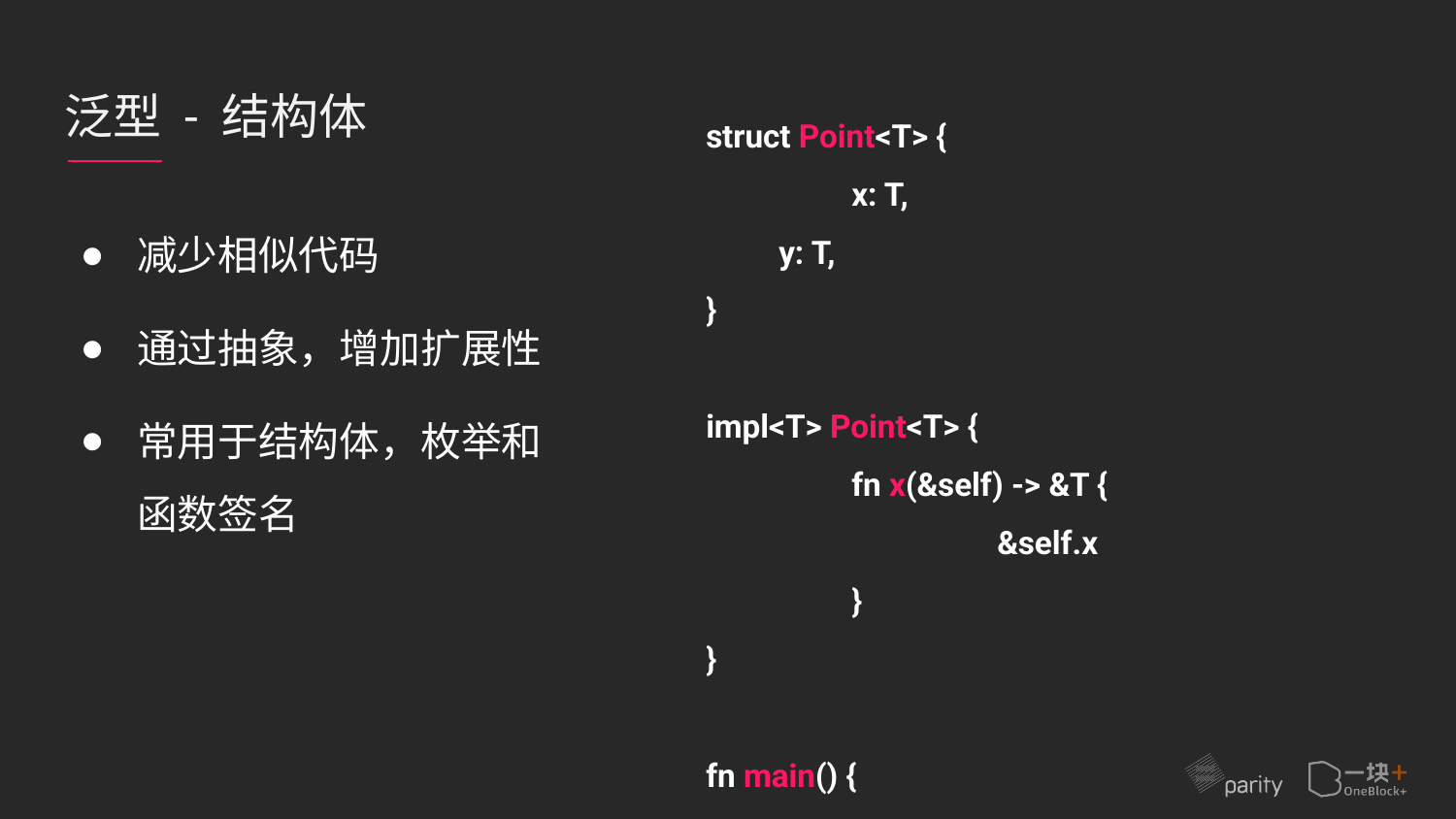

# 泛型 - 结构体
struct Point<T> {
    	x: T,
y: T,
}

impl<T> Point<T> {
    	fn x(&self) -> &T {
        		&self.x
    	}
}

fn main() {
    	let integer = Point { x: 5, y: 10 };
    	let float = Point { x: 1.0, y: 4.0 };
}

减少相似代码
通过抽象，增加扩展性
常用于结构体，枚举和函数签名